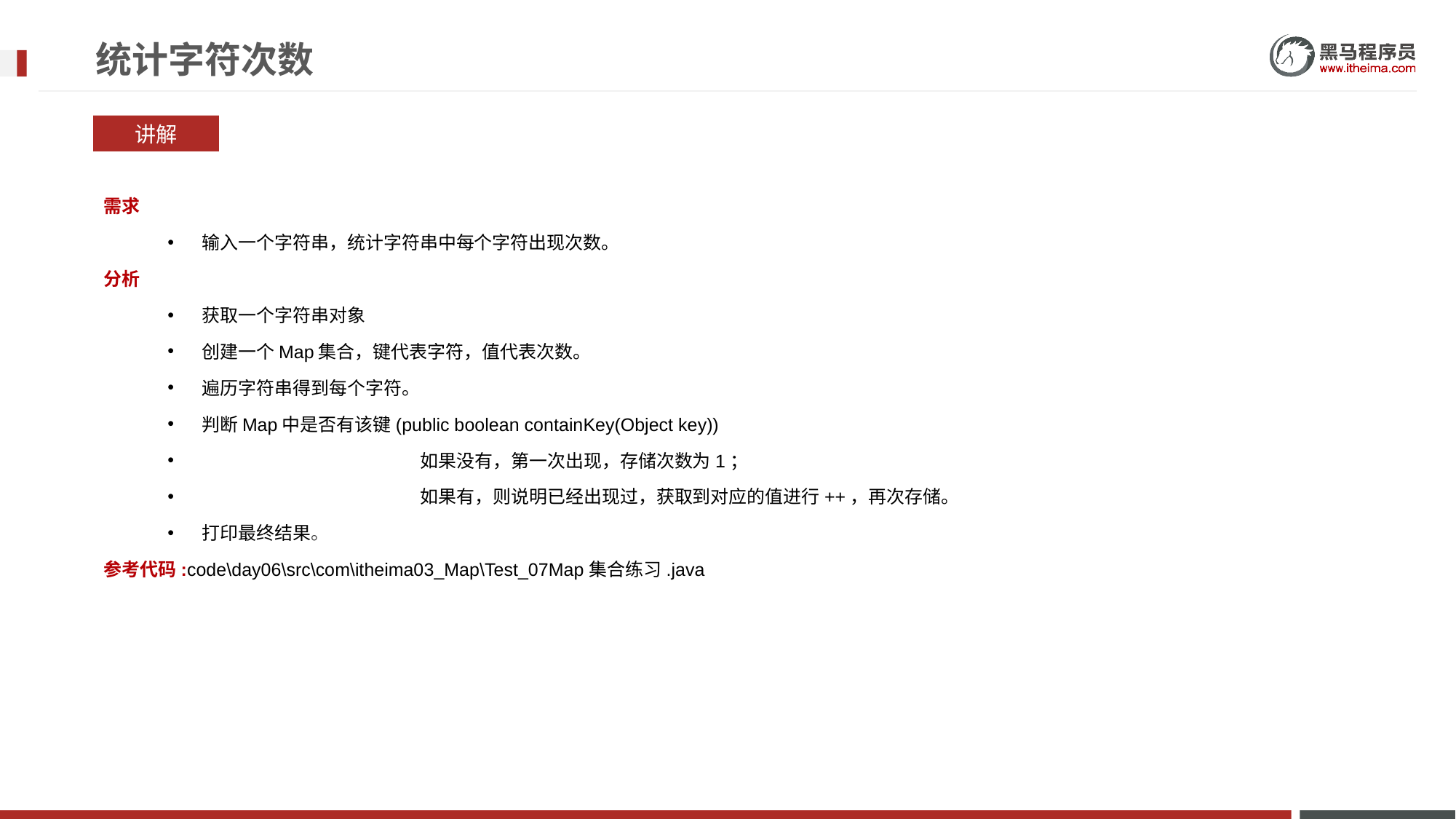

# 统计字符次数
讲解
需求
输入一个字符串，统计字符串中每个字符出现次数。
分析
获取一个字符串对象
创建一个Map集合，键代表字符，值代表次数。
遍历字符串得到每个字符。
判断Map中是否有该键(public boolean containKey(Object key))
 		如果没有，第一次出现，存储次数为1；
 		如果有，则说明已经出现过，获取到对应的值进行++，再次存储。
打印最终结果。
参考代码:code\day06\src\com\itheima03_Map\Test_07Map集合练习.java